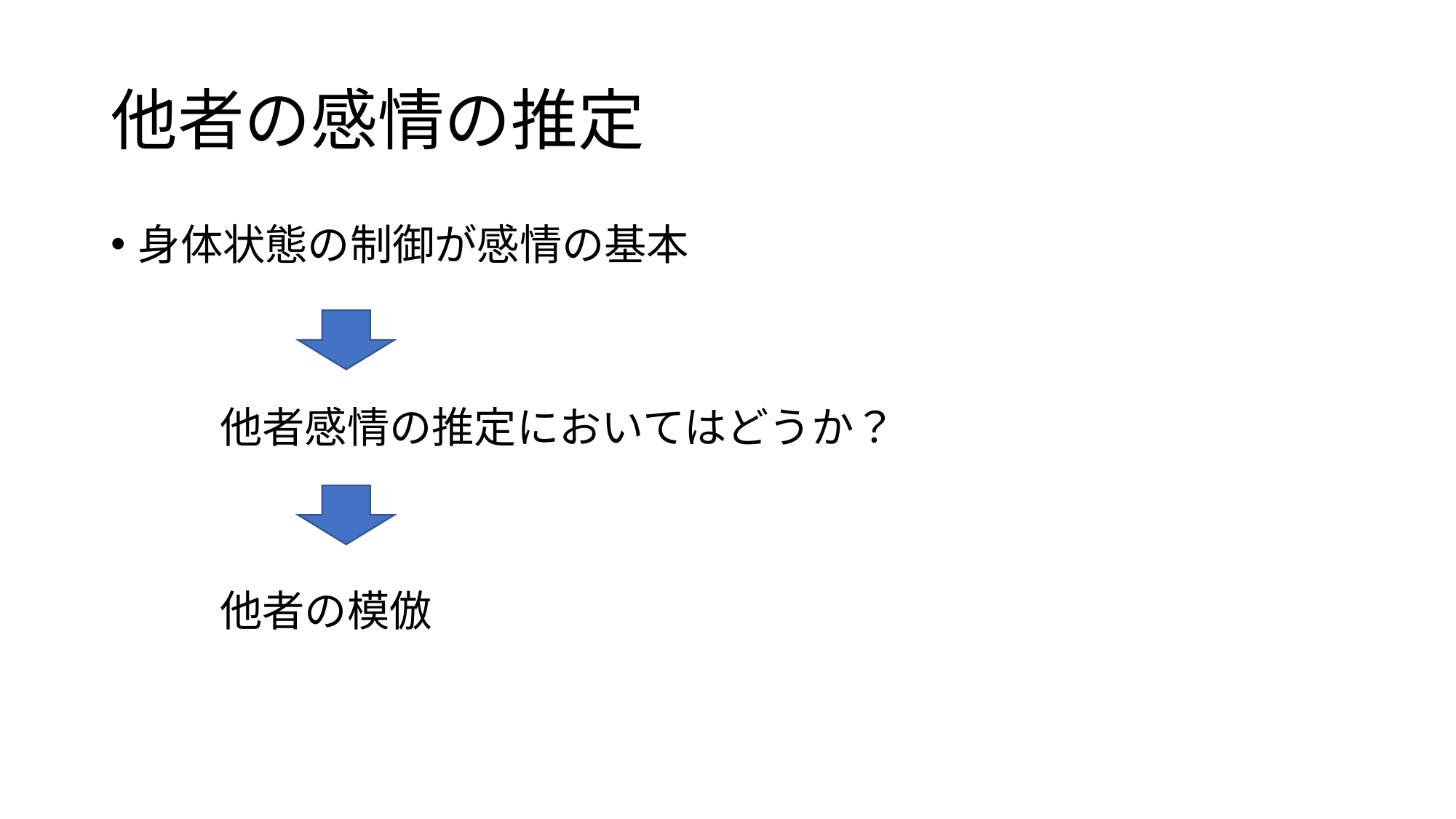

# 他者の感情の推定
身体状態の制御が感情の基本

	他者感情の推定においてはどうか？

	他者の模倣